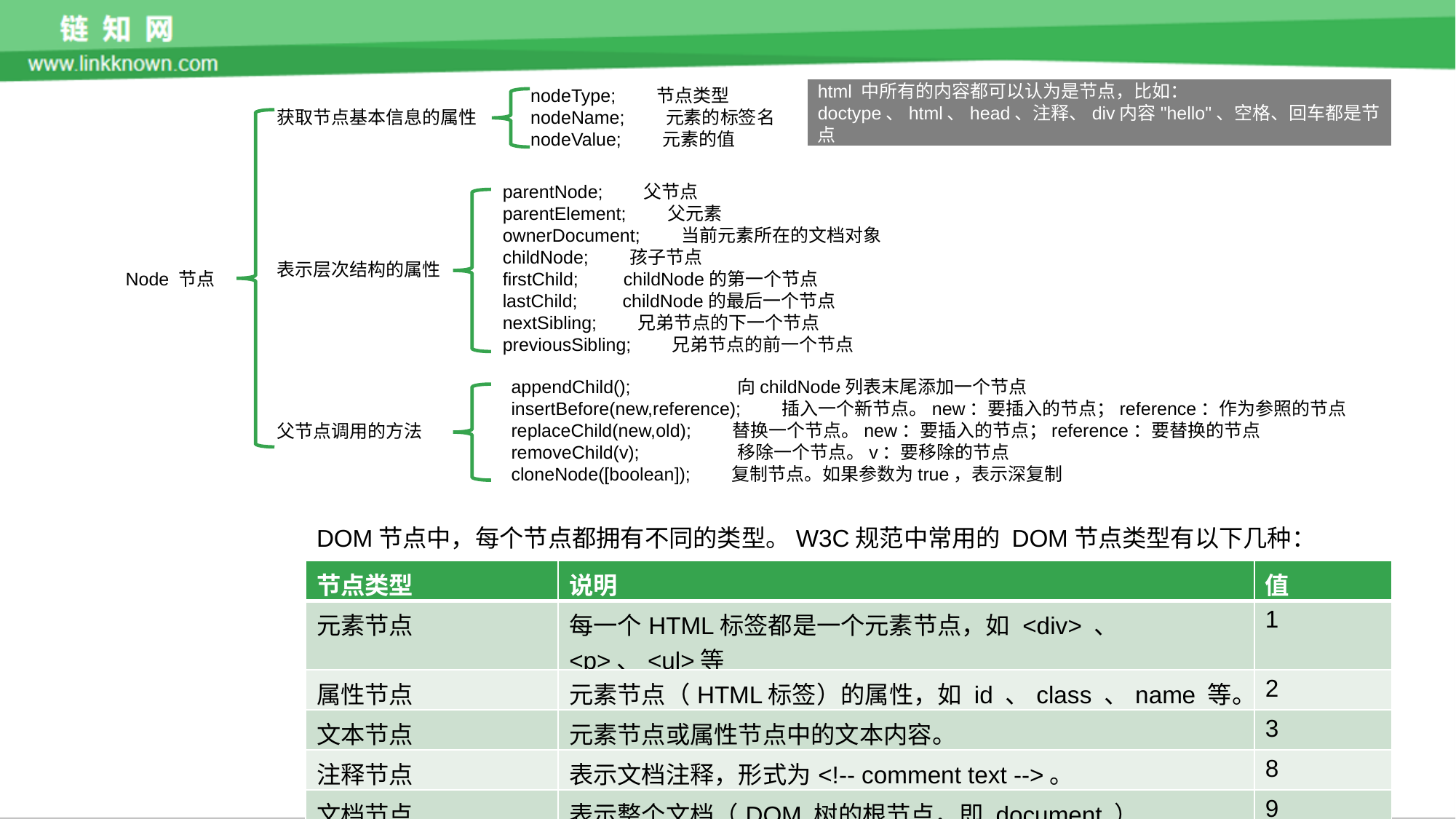

nodeType;　　节点类型
nodeName;　　元素的标签名
nodeValue;　　元素的值
html 中所有的内容都可以认为是节点，比如：doctype、html、head、注释、div内容"hello"、空格、回车都是节点

获取节点基本信息的属性

parentNode;　　父节点
parentElement;　　父元素
ownerDocument;　　当前元素所在的文档对象
childNode;　　孩子节点
firstChild;　　childNode的第一个节点
lastChild;　　childNode的最后一个节点
nextSibling;　　兄弟节点的下一个节点
previousSibling;　　兄弟节点的前一个节点

表示层次结构的属性
Node 节点
appendChild();　　	  向childNode列表末尾添加一个节点
insertBefore(new,reference);　　插入一个新节点。new：要插入的节点；reference：作为参照的节点
replaceChild(new,old);　　替换一个节点。new：要插入的节点；reference：要替换的节点
removeChild(v);　　	  移除一个节点。v：要移除的节点
cloneNode([boolean]);　　复制节点。如果参数为true，表示深复制

父节点调用的方法
DOM节点中，每个节点都拥有不同的类型。W3C规范中常用的 DOM节点类型有以下几种：
| 节点类型 | 说明 | 值 |
| --- | --- | --- |
| 元素节点 | 每一个HTML标签都是一个元素节点，如 <div> 、 <p>、<ul>等 | 1 |
| 属性节点 | 元素节点（HTML标签）的属性，如 id 、class 、name 等。 | 2 |
| 文本节点 | 元素节点或属性节点中的文本内容。 | 3 |
| 注释节点 | 表示文档注释，形式为<!-- comment text -->。 | 8 |
| 文档节点 | 表示整个文档（DOM 树的根节点，即 document ） | 9 |